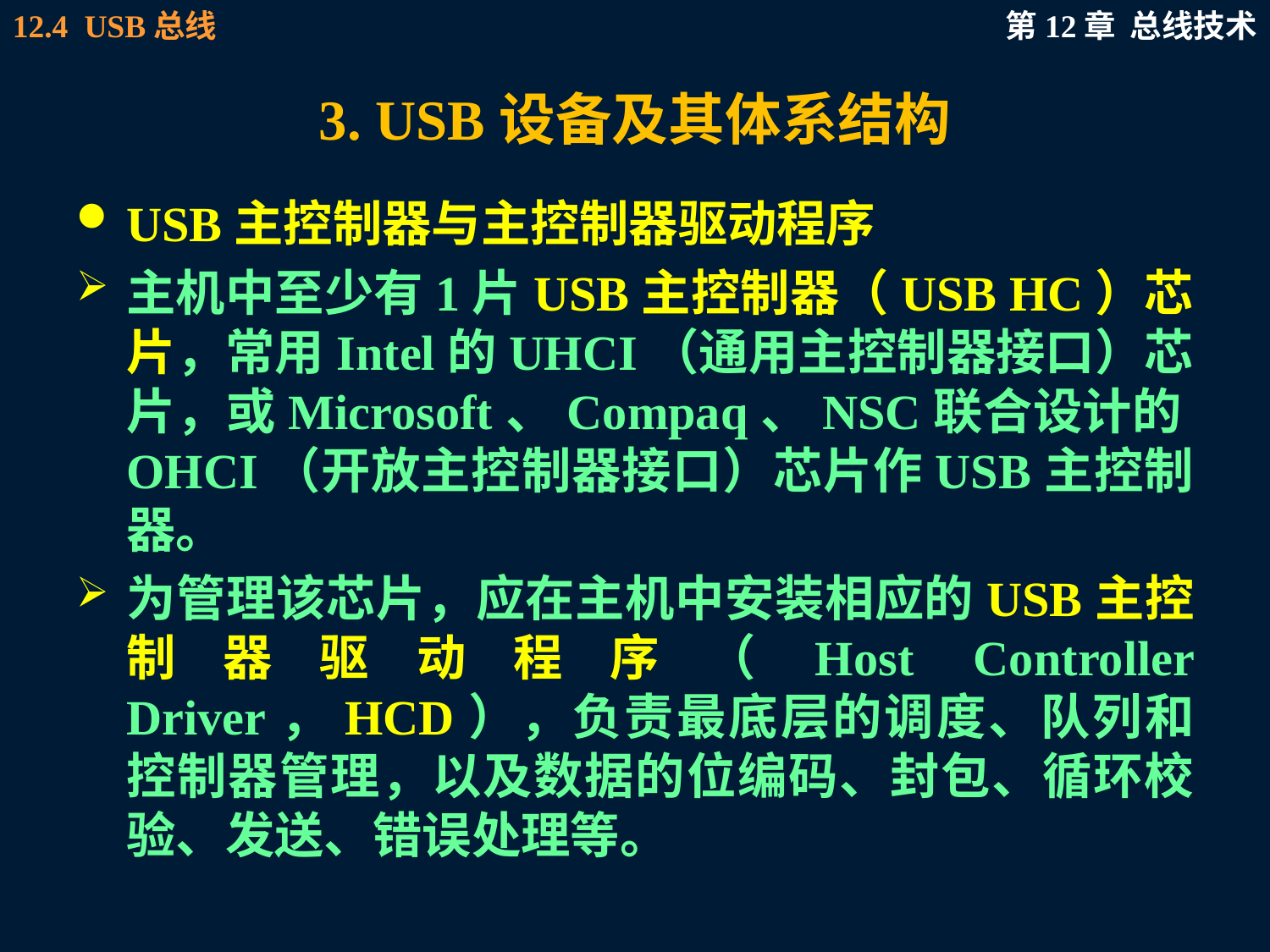

# 3. USB设备及其体系结构
USB主控制器与主控制器驱动程序
主机中至少有1片USB主控制器（USB HC）芯片，常用Intel的UHCI（通用主控制器接口）芯片，或Microsoft、Compaq、NSC联合设计的OHCI（开放主控制器接口）芯片作USB主控制器。
为管理该芯片，应在主机中安装相应的USB主控制器驱动程序（Host Controller Driver，HCD），负责最底层的调度、队列和控制器管理，以及数据的位编码、封包、循环校验、发送、错误处理等。